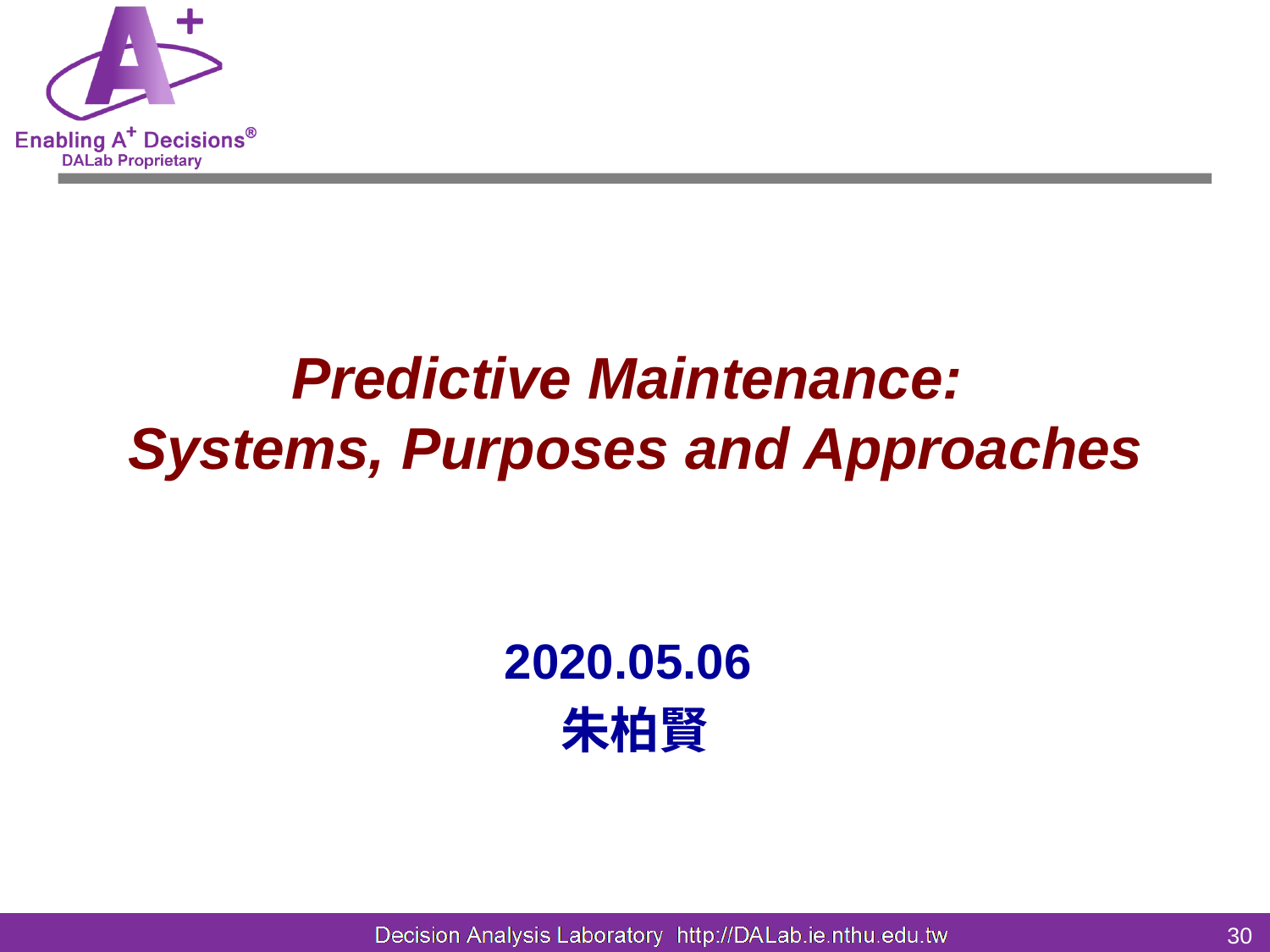

# Predictive Maintenance: Systems, Purposes and Approaches
2020.05.06
朱柏賢
30